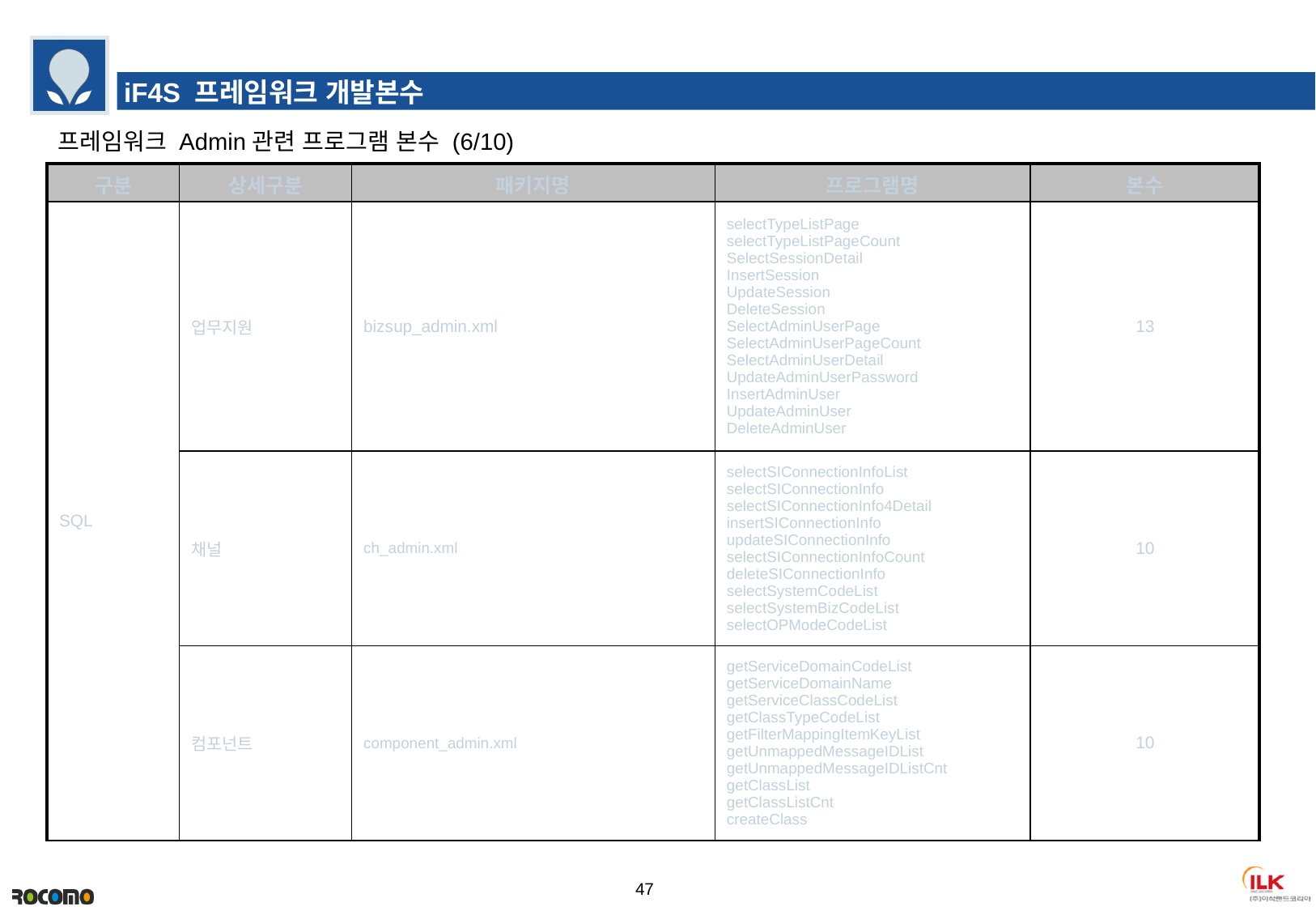

iF4S 프레임워크 개발본수
프레임워크 Admin관련 프로그램 본수 (6/10)
| 구분 | 상세구분 | 패키지명 | 프로그램명 | 본수 |
| --- | --- | --- | --- | --- |
| SQL | 업무지원 | bizsup\_admin.xml | selectTypeListPage selectTypeListPageCount SelectSessionDetail InsertSession UpdateSession DeleteSession SelectAdminUserPage SelectAdminUserPageCount SelectAdminUserDetail UpdateAdminUserPassword InsertAdminUser UpdateAdminUser DeleteAdminUser | 13 |
|  | 채널 | ch\_admin.xml | selectSIConnectionInfoList selectSIConnectionInfo selectSIConnectionInfo4Detail insertSIConnectionInfo updateSIConnectionInfo selectSIConnectionInfoCount deleteSIConnectionInfo selectSystemCodeList selectSystemBizCodeList selectOPModeCodeList | 10 |
|  | 컴포넌트 | component\_admin.xml | getServiceDomainCodeList getServiceDomainName getServiceClassCodeList getClassTypeCodeList getFilterMappingItemKeyList getUnmappedMessageIDList getUnmappedMessageIDListCnt getClassList getClassListCnt createClass | 10 |